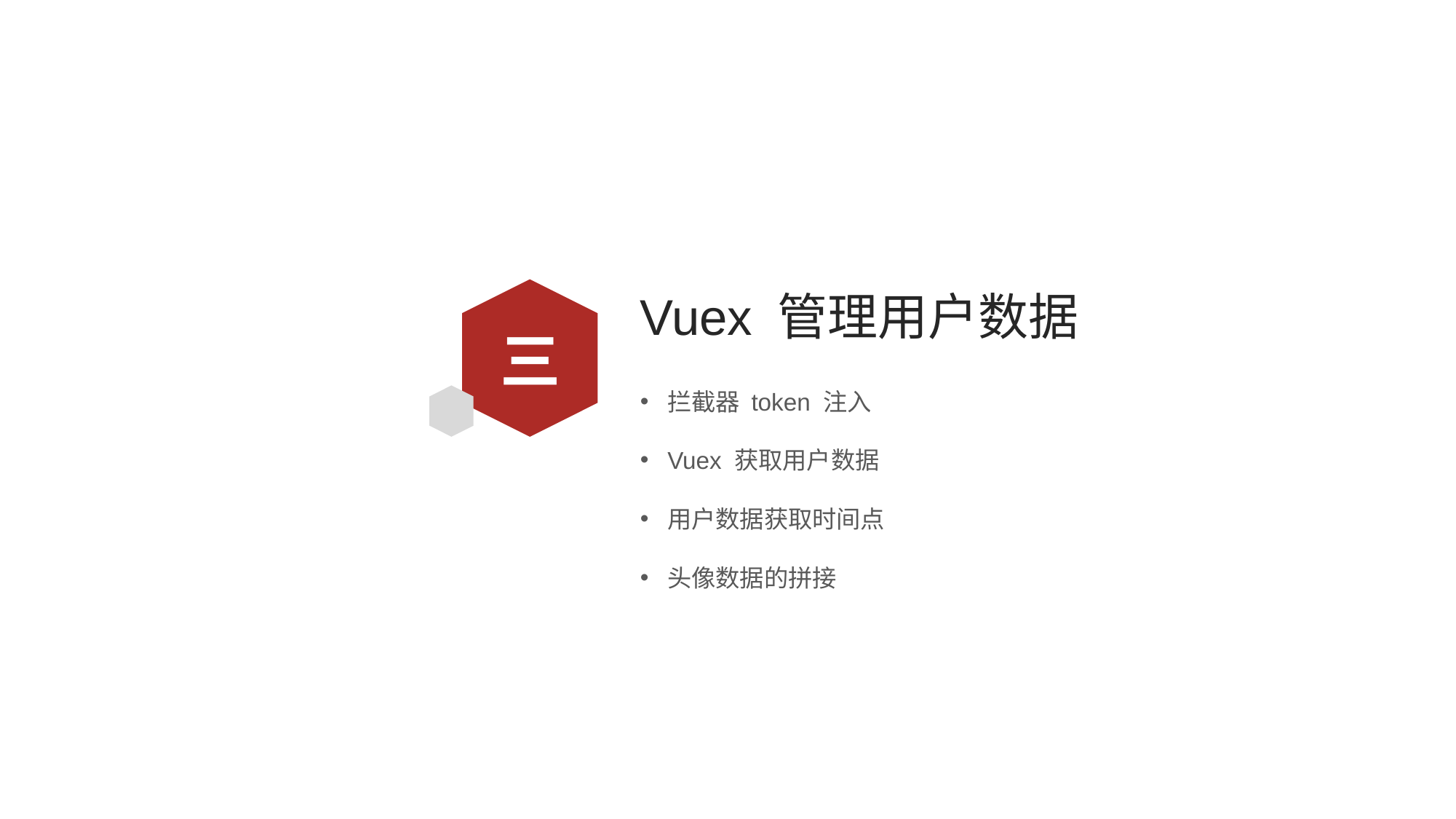

# Vuex 管理用户数据
三
拦截器 token 注入
Vuex 获取用户数据
用户数据获取时间点
头像数据的拼接